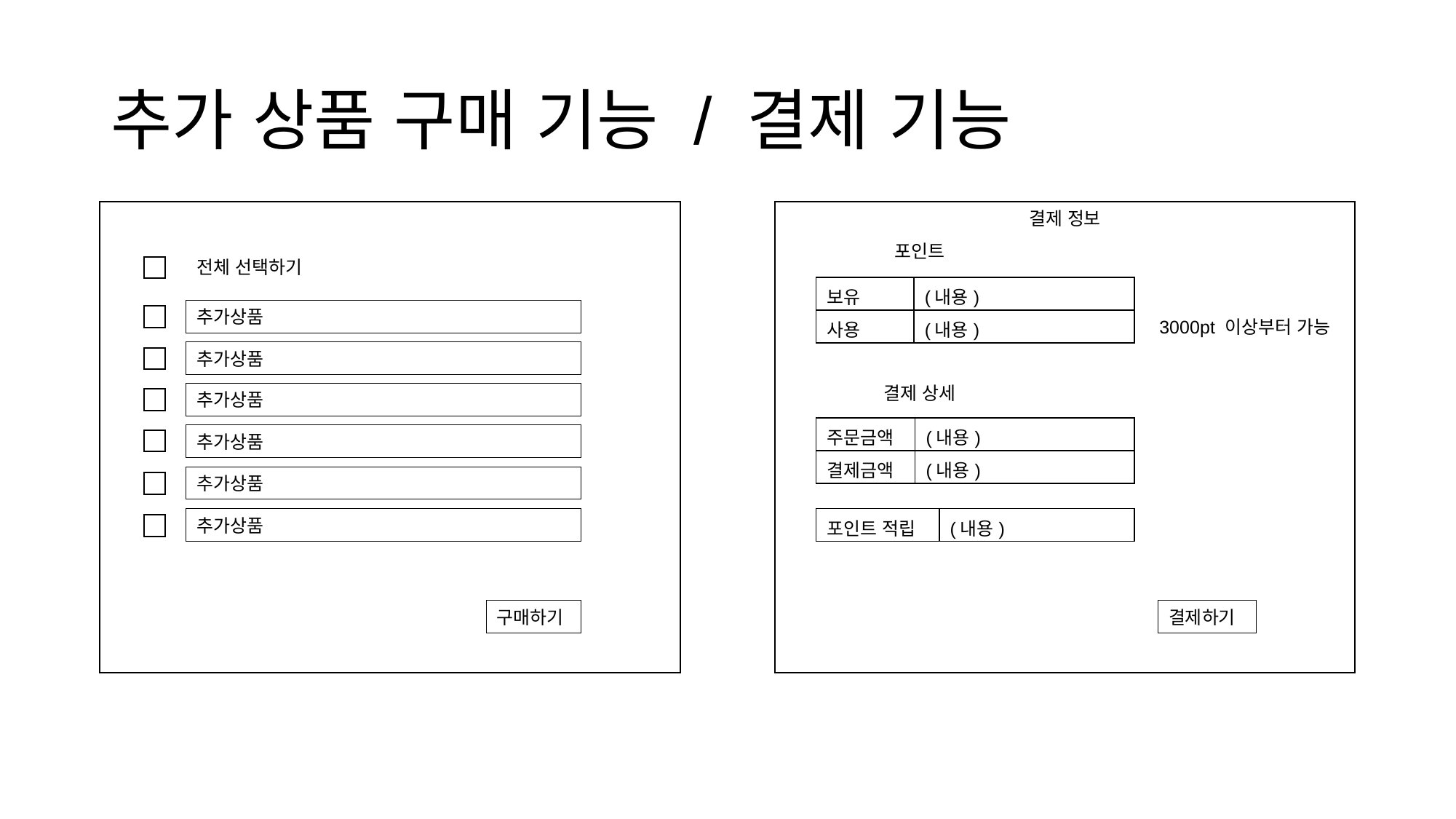

# 추가 상품 구매 기능 / 결제 기능
결제 정보

포인트
전체 선택하기

| 보유 | (내용) |
| --- | --- |
| 사용 | (내용) |
추가상품

3000pt 이상부터 가능
추가상품

결제 상세
추가상품

| 주문금액 | (내용) |
| --- | --- |
| 결제금액 | (내용) |
추가상품

추가상품

| 포인트 적립 | (내용) |
| --- | --- |
추가상품

결제하기
구매하기